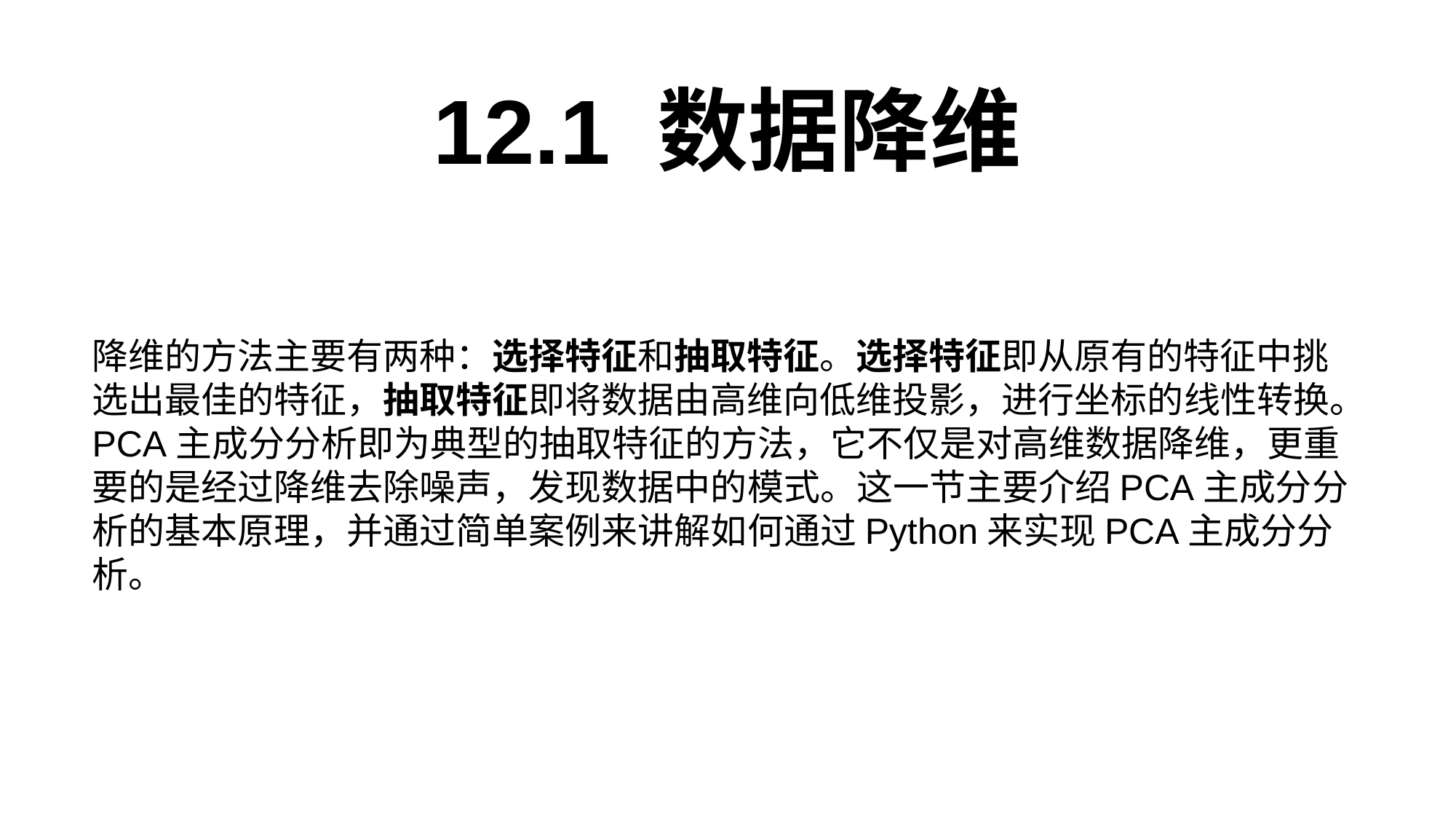

12.1 数据降维

降维的方法主要有两种：选择特征和抽取特征。选择特征即从原有的特征中挑选出最佳的特征，抽取特征即将数据由高维向低维投影，进行坐标的线性转换。PCA主成分分析即为典型的抽取特征的方法，它不仅是对高维数据降维，更重要的是经过降维去除噪声，发现数据中的模式。这一节主要介绍PCA主成分分析的基本原理，并通过简单案例来讲解如何通过Python来实现PCA主成分分析。